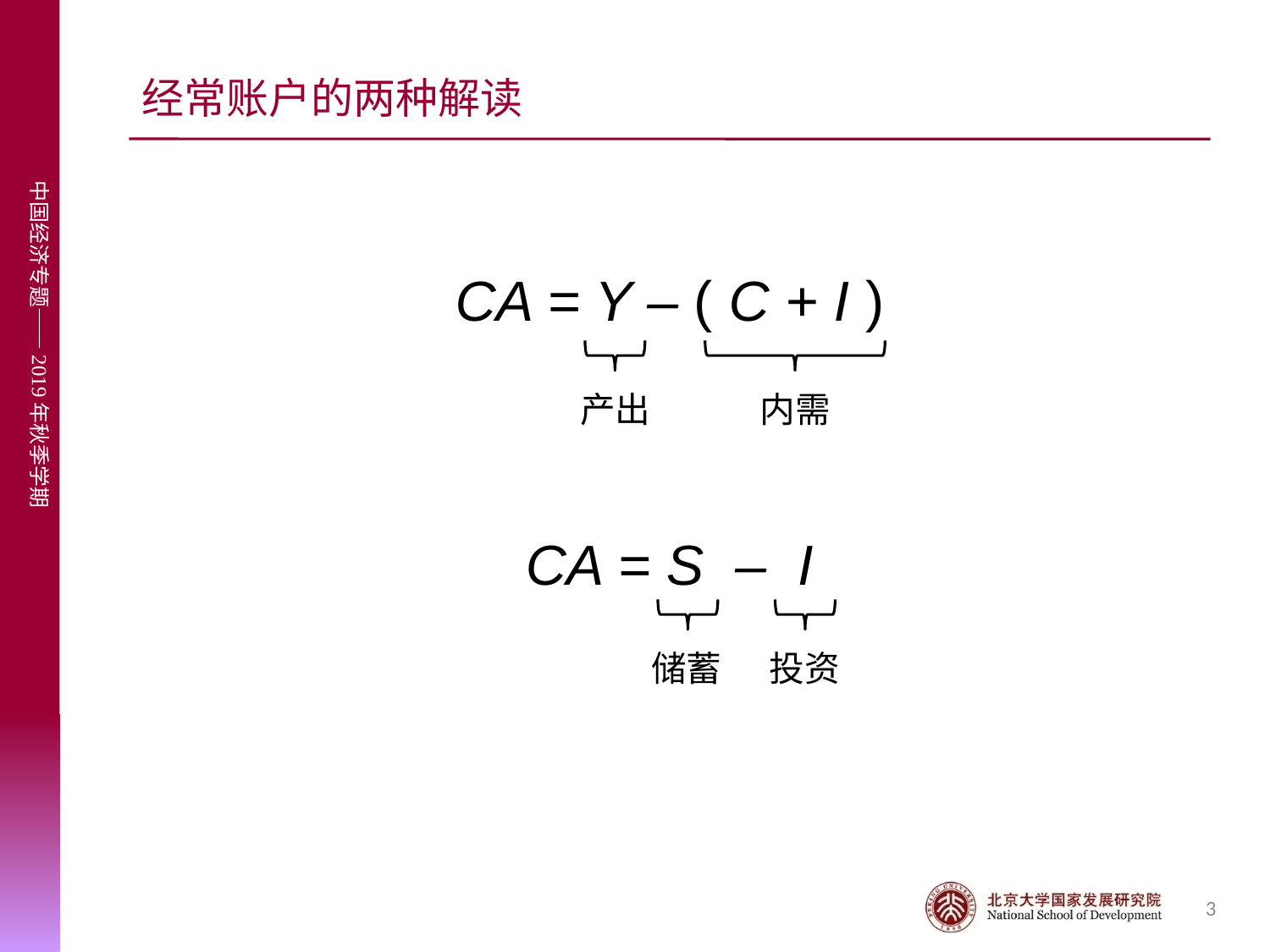

# 经常账户的两种解读

CA = Y – ( C + I )

CA = S  –  I

产出
内需

投资
储蓄
3